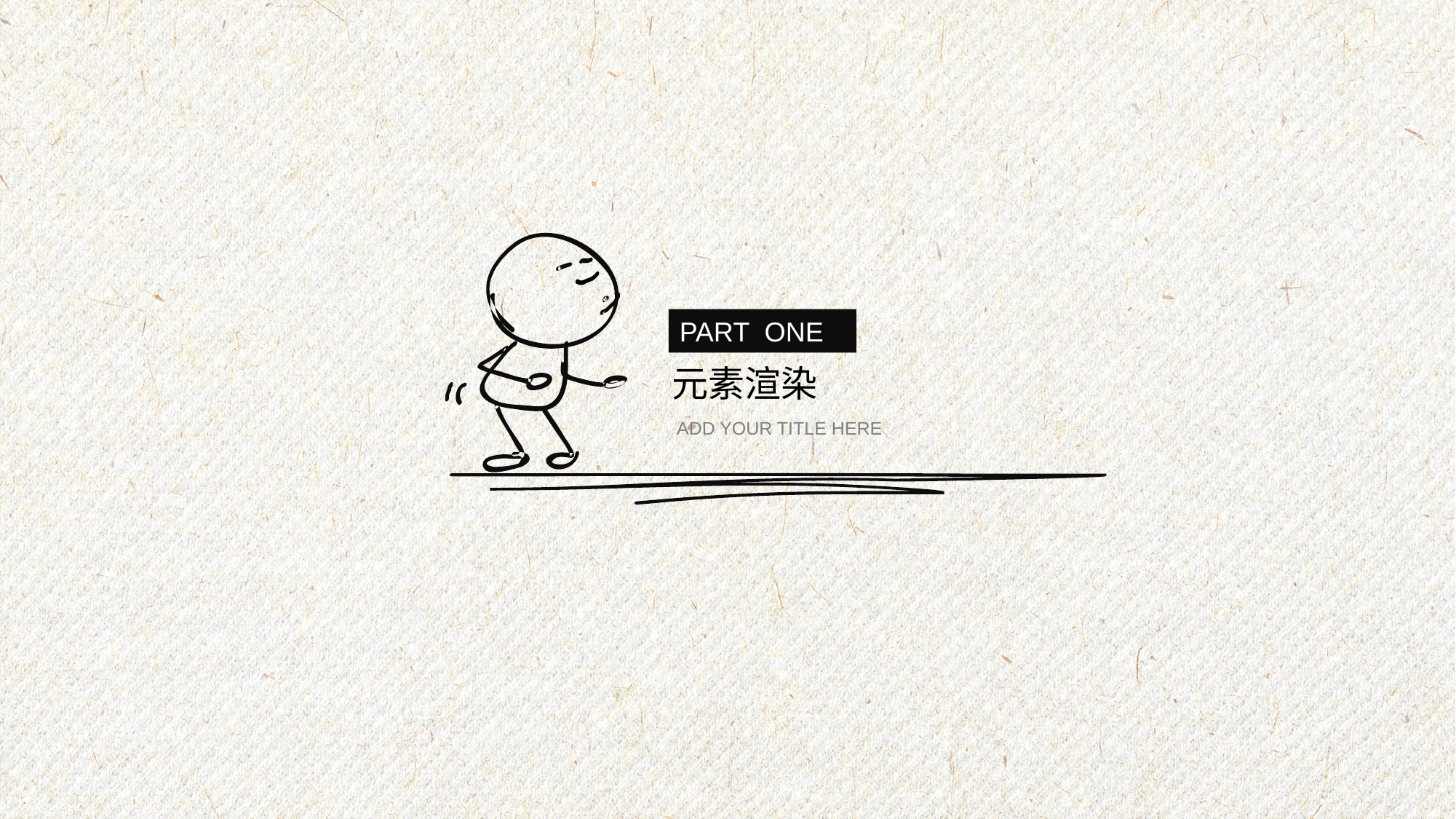

PART  ONE
元素渲染
ADD YOUR TITLE HERE